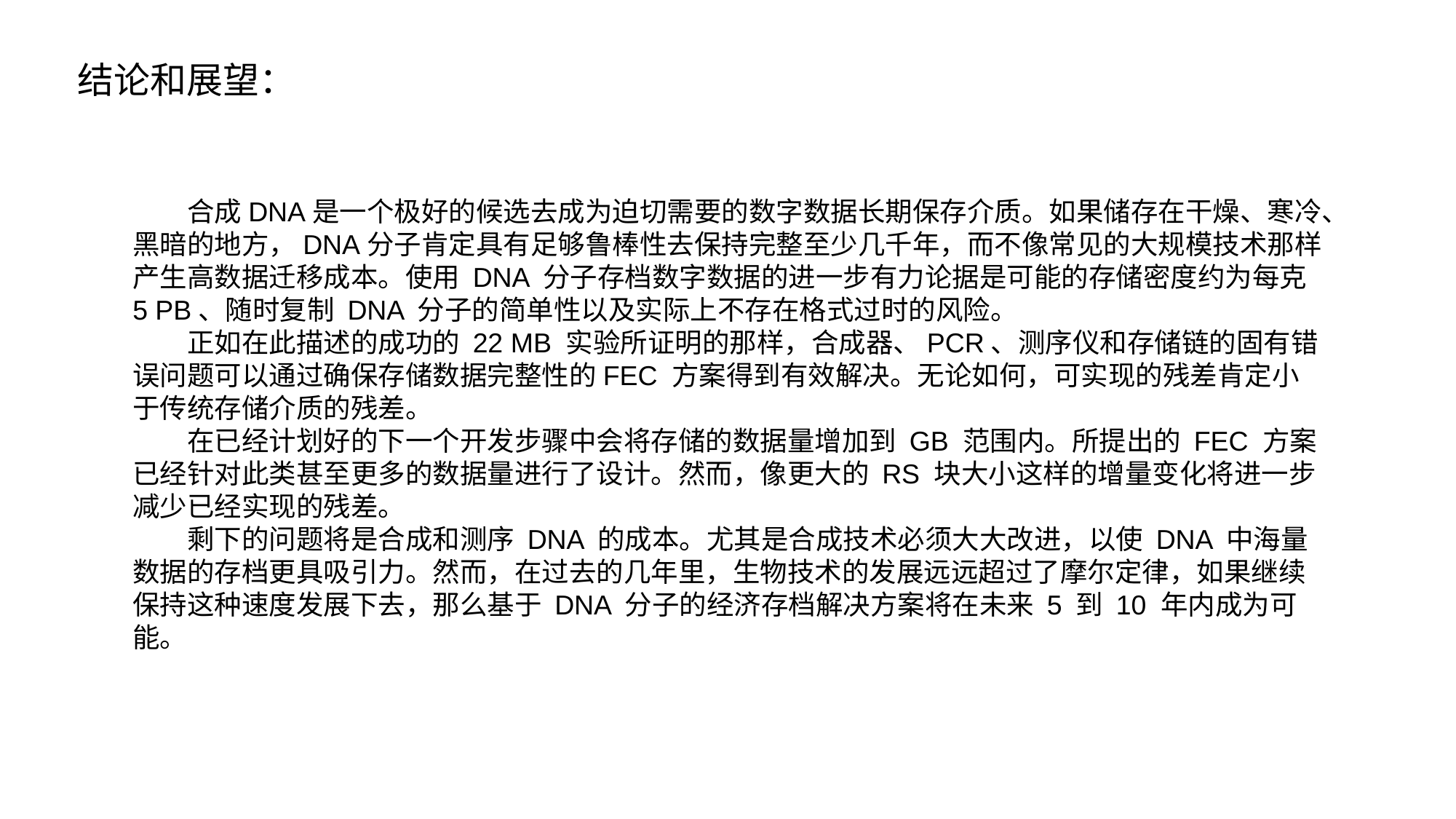

结论和展望：
合成DNA是一个极好的候选去成为迫切需要的数字数据长期保存介质。如果储存在干燥、寒冷、黑暗的地方，DNA分子肯定具有足够鲁棒性去保持完整至少几千年，而不像常见的大规模技术那样产生高数据迁移成本。使用 DNA 分子存档数字数据的进一步有力论据是可能的存储密度约为每克 5 PB、随时复制 DNA 分子的简单性以及实际上不存在格式过时的风险。
正如在此描述的成功的 22 MB 实验所证明的那样，合成器、PCR、测序仪和存储链的固有错误问题可以通过确保存储数据完整性的FEC 方案得到有效解决。无论如何，可实现的残差肯定小于传统存储介质的残差。
在已经计划好的下一个开发步骤中会将存储的数据量增加到 GB 范围内。所提出的 FEC 方案已经针对此类甚至更多的数据量进行了设计。然而，像更大的 RS 块大小这样的增量变化将进一步减少已经实现的残差。
剩下的问题将是合成和测序 DNA 的成本。尤其是合成技术必须大大改进，以使 DNA 中海量数据的存档更具吸引力。然而，在过去的几年里，生物技术的发展远远超过了摩尔定律，如果继续保持这种速度发展下去，那么基于 DNA 分子的经济存档解决方案将在未来 5 到 10 年内成为可能。